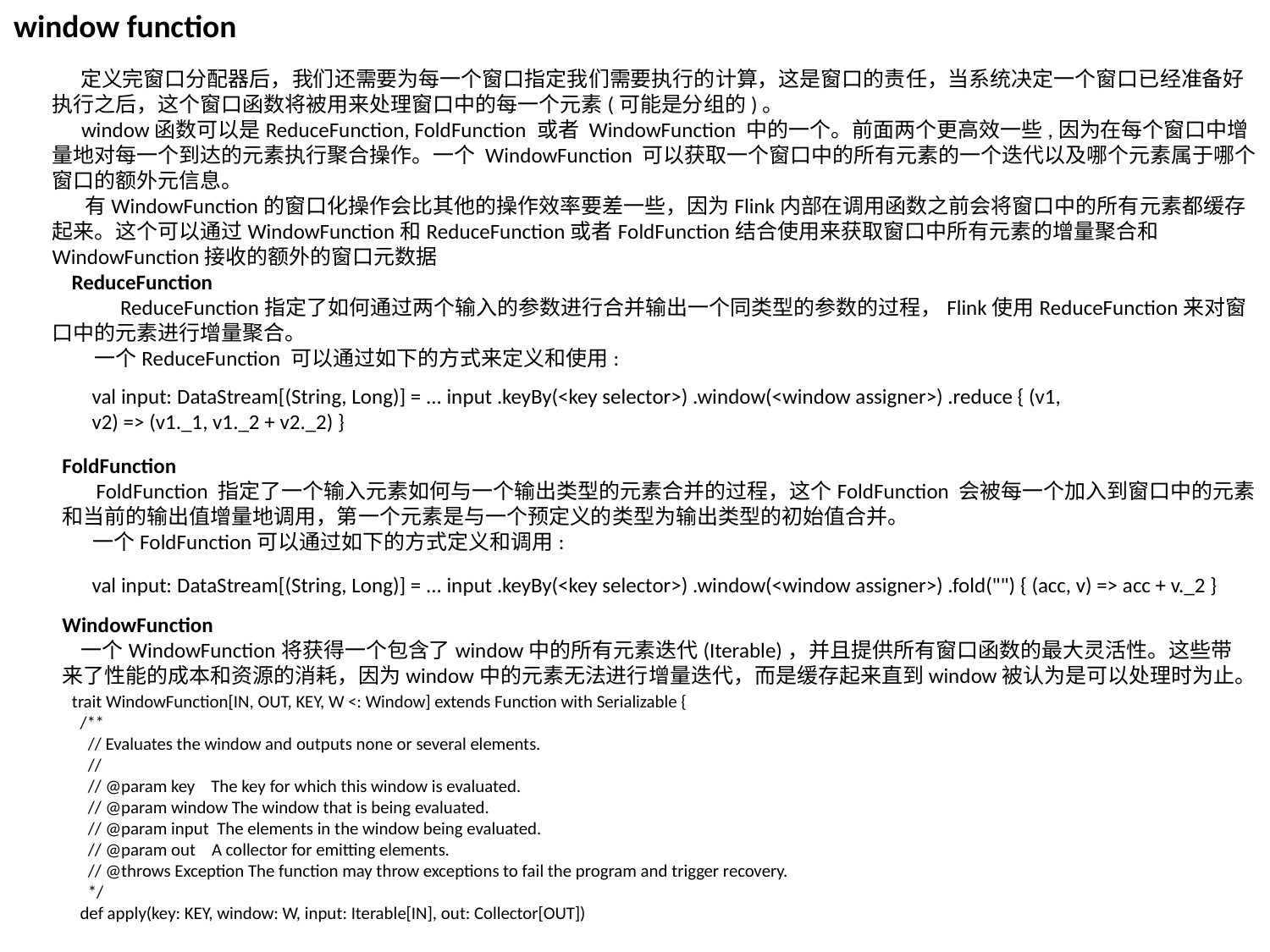

window function
     定义完窗口分配器后，我们还需要为每一个窗口指定我们需要执行的计算，这是窗口的责任，当系统决定一个窗口已经准备好执行之后，这个窗口函数将被用来处理窗口中的每一个元素(可能是分组的)。
      window函数可以是ReduceFunction, FoldFunction 或者 WindowFunction 中的一个。前面两个更高效一些,因为在每个窗口中增量地对每一个到达的元素执行聚合操作。一个 WindowFunction 可以获取一个窗口中的所有元素的一个迭代以及哪个元素属于哪个窗口的额外元信息。
      有WindowFunction的窗口化操作会比其他的操作效率要差一些，因为Flink内部在调用函数之前会将窗口中的所有元素都缓存起来。这个可以通过WindowFunction和ReduceFunction或者FoldFunction结合使用来获取窗口中所有元素的增量聚合和WindowFunction接收的额外的窗口元数据
    ReduceFunction
              ReduceFunction指定了如何通过两个输入的参数进行合并输出一个同类型的参数的过程，Flink使用ReduceFunction来对窗口中的元素进行增量聚合。
　　一个ReduceFunction 可以通过如下的方式来定义和使用:

val input: DataStream[(String, Long)] = ... input .keyBy(<key selector>) .window(<window assigner>) .reduce { (v1, v2) => (v1._1, v1._2 + v2._2) }
FoldFunction
       FoldFunction 指定了一个输入元素如何与一个输出类型的元素合并的过程，这个FoldFunction 会被每一个加入到窗口中的元素和当前的输出值增量地调用，第一个元素是与一个预定义的类型为输出类型的初始值合并。
　  一个FoldFunction可以通过如下的方式定义和调用:
val input: DataStream[(String, Long)] = ... input .keyBy(<key selector>) .window(<window assigner>) .fold("") { (acc, v) => acc + v._2 }

WindowFunction
   一个WindowFunction将获得一个包含了window中的所有元素迭代(Iterable)，并且提供所有窗口函数的最大灵活性。这些带来了性能的成本和资源的消耗，因为window中的元素无法进行增量迭代，而是缓存起来直到window被认为是可以处理时为止。
trait WindowFunction[IN, OUT, KEY, W <: Window] extends Function with Serializable {
  /**
    // Evaluates the window and outputs none or several elements.
    //
    // @param key    The key for which this window is evaluated.
    // @param window The window that is being evaluated.
    // @param input  The elements in the window being evaluated.
    // @param out    A collector for emitting elements.
    // @throws Exception The function may throw exceptions to fail the program and trigger recovery.
    */
  def apply(key: KEY, window: W, input: Iterable[IN], out: Collector[OUT])